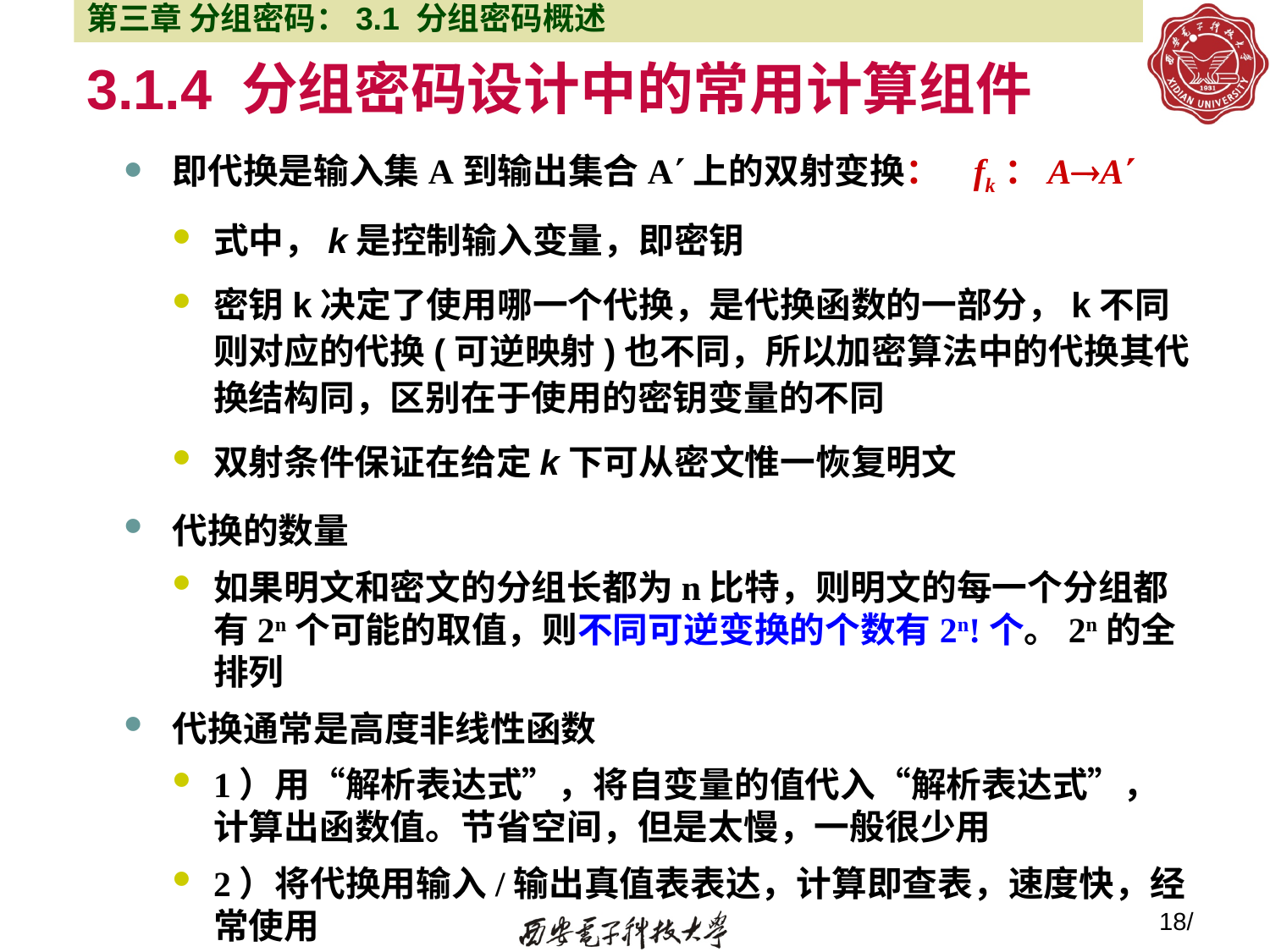

第三章 分组密码：3.1 分组密码概述
# 3.1.4 分组密码设计中的常用计算组件
即代换是输入集A到输出集合A′上的双射变换：   fk：A→A′
式中，k是控制输入变量，即密钥
密钥k决定了使用哪一个代换，是代换函数的一部分，k不同则对应的代换(可逆映射)也不同，所以加密算法中的代换其代换结构同，区别在于使用的密钥变量的不同
双射条件保证在给定k下可从密文惟一恢复明文
代换的数量
如果明文和密文的分组长都为n比特，则明文的每一个分组都有2n个可能的取值，则不同可逆变换的个数有2n!个。2n的全排列
代换通常是高度非线性函数
1）用“解析表达式”，将自变量的值代入“解析表达式”，计算出函数值。节省空间，但是太慢，一般很少用
2）将代换用输入/输出真值表表达，计算即查表，速度快，经常使用
18/